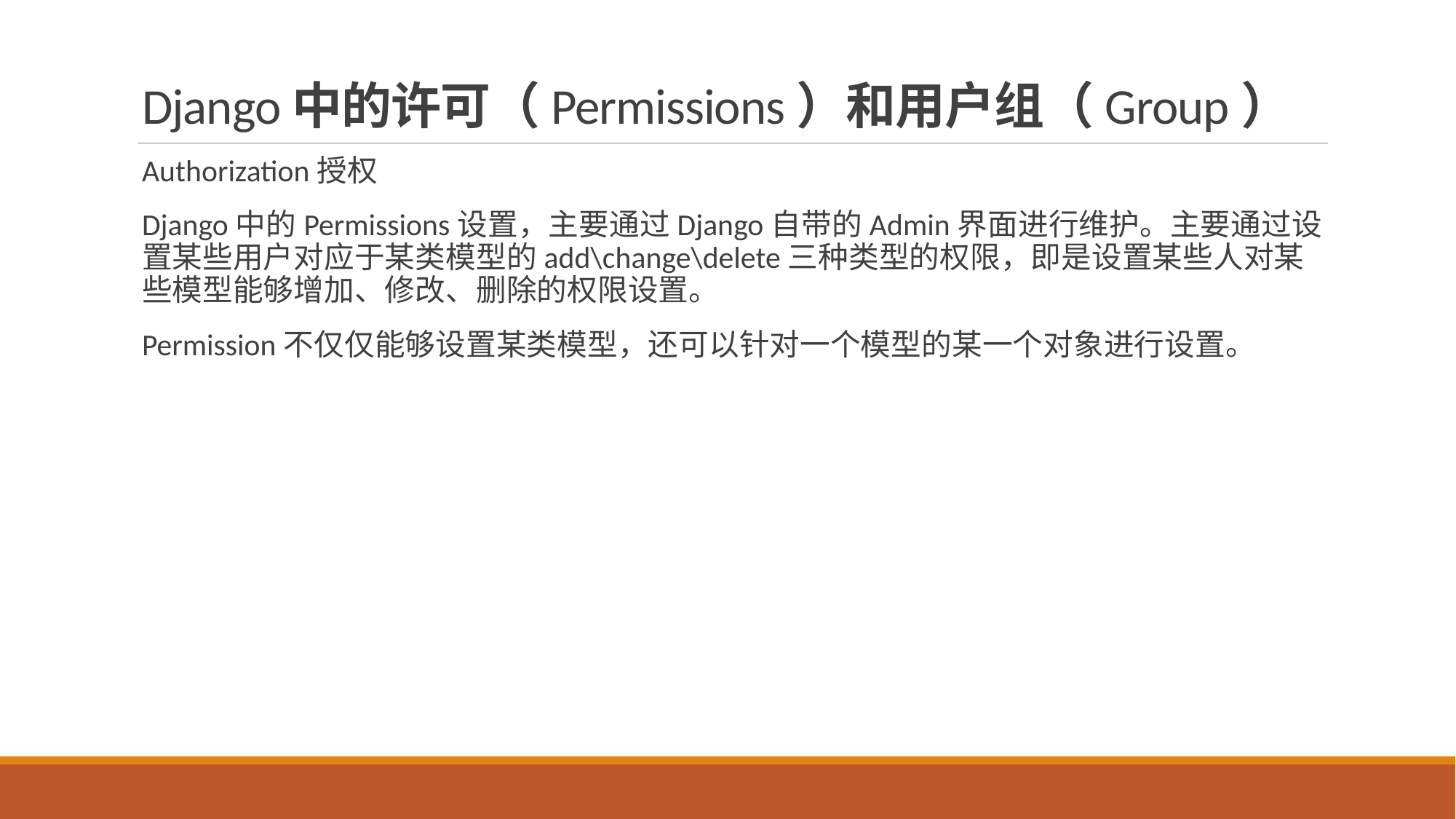

# Django中的许可（Permissions）和用户组（Group）
Authorization授权
Django中的Permissions设置，主要通过Django自带的Admin界面进行维护。主要通过设置某些用户对应于某类模型的add\change\delete三种类型的权限，即是设置某些人对某些模型能够增加、修改、删除的权限设置。
Permission不仅仅能够设置某类模型，还可以针对一个模型的某一个对象进行设置。